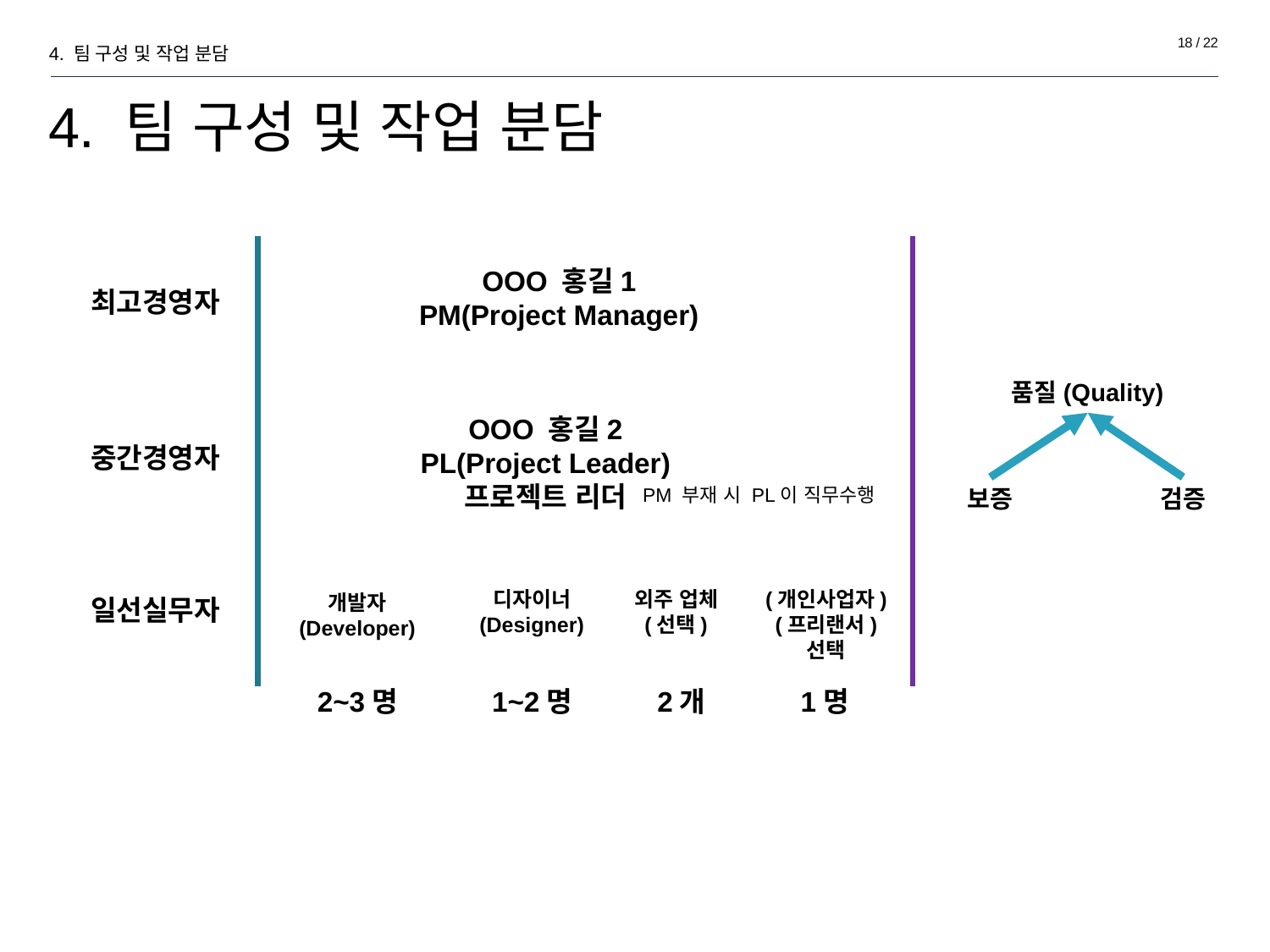

18 / 22
4. 팀 구성 및 작업 분담
# 4. 팀 구성 및 작업 분담
OOO 홍길1
PM(Project Manager)
최고경영자
품질(Quality)
OOO 홍길2
PL(Project Leader)
프로젝트 리더
중간경영자
PM 부재 시 PL이 직무수행
보증
검증
(개인사업자)
(프리랜서)
선택
외주 업체
(선택)
디자이너
(Designer)
개발자
(Developer)
일선실무자
2~3명
1~2명
2개
1명